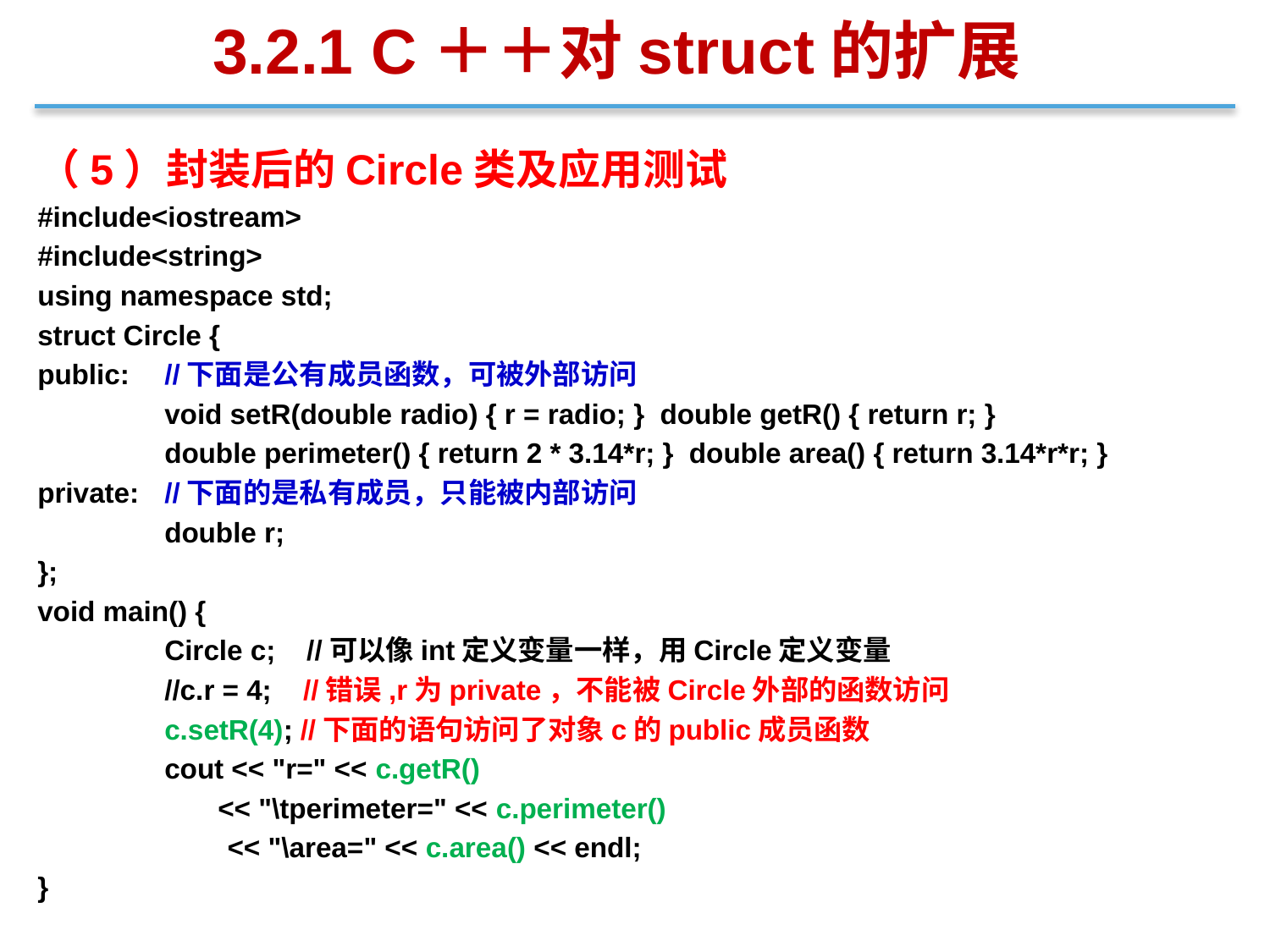

3.2.1 C＋＋对struct的扩展
（5）封装后的Circle类及应用测试
#include<iostream>
#include<string>
using namespace std;
struct Circle {
public:  	//下面是公有成员函数，可被外部访问
	void setR(double radio) { r = radio; }  double getR() { return r; }
	double perimeter() { return 2 * 3.14*r; }  double area() { return 3.14*r*r; }
private:	//下面的是私有成员，只能被内部访问
	double r;
};
void main() {
	Circle c;    //可以像int定义变量一样，用Circle定义变量
	//c.r = 4;    //错误,r为private，不能被Circle外部的函数访问
	c.setR(4); //下面的语句访问了对象c的public成员函数
	cout << "r=" << c.getR()
                       << "\tperimeter=" << c.perimeter()
	        << "\area=" << c.area() << endl;
}